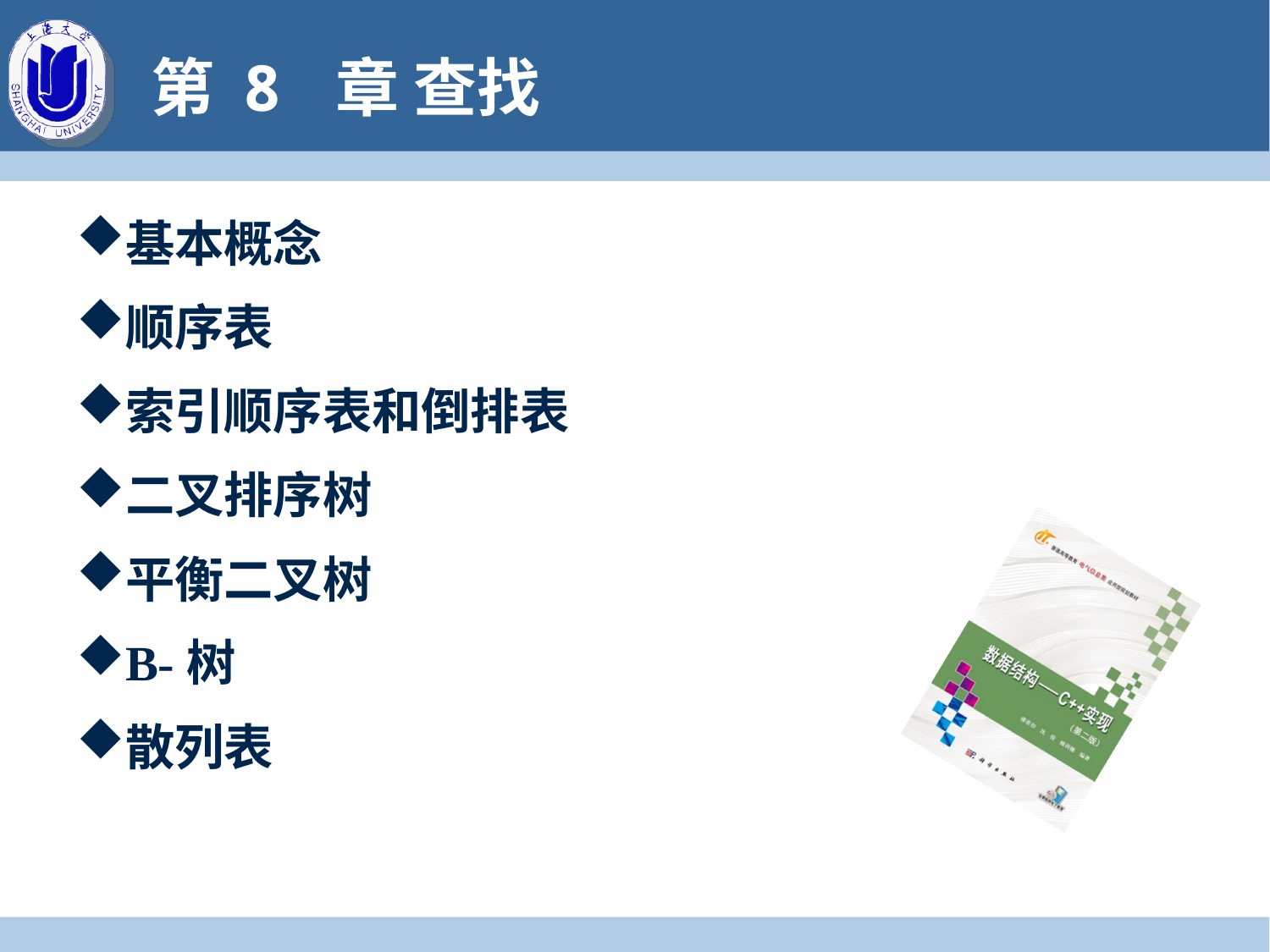

# 第 8 章 查找
基本概念
顺序表
索引顺序表和倒排表
二叉排序树
平衡二叉树
B-树
散列表